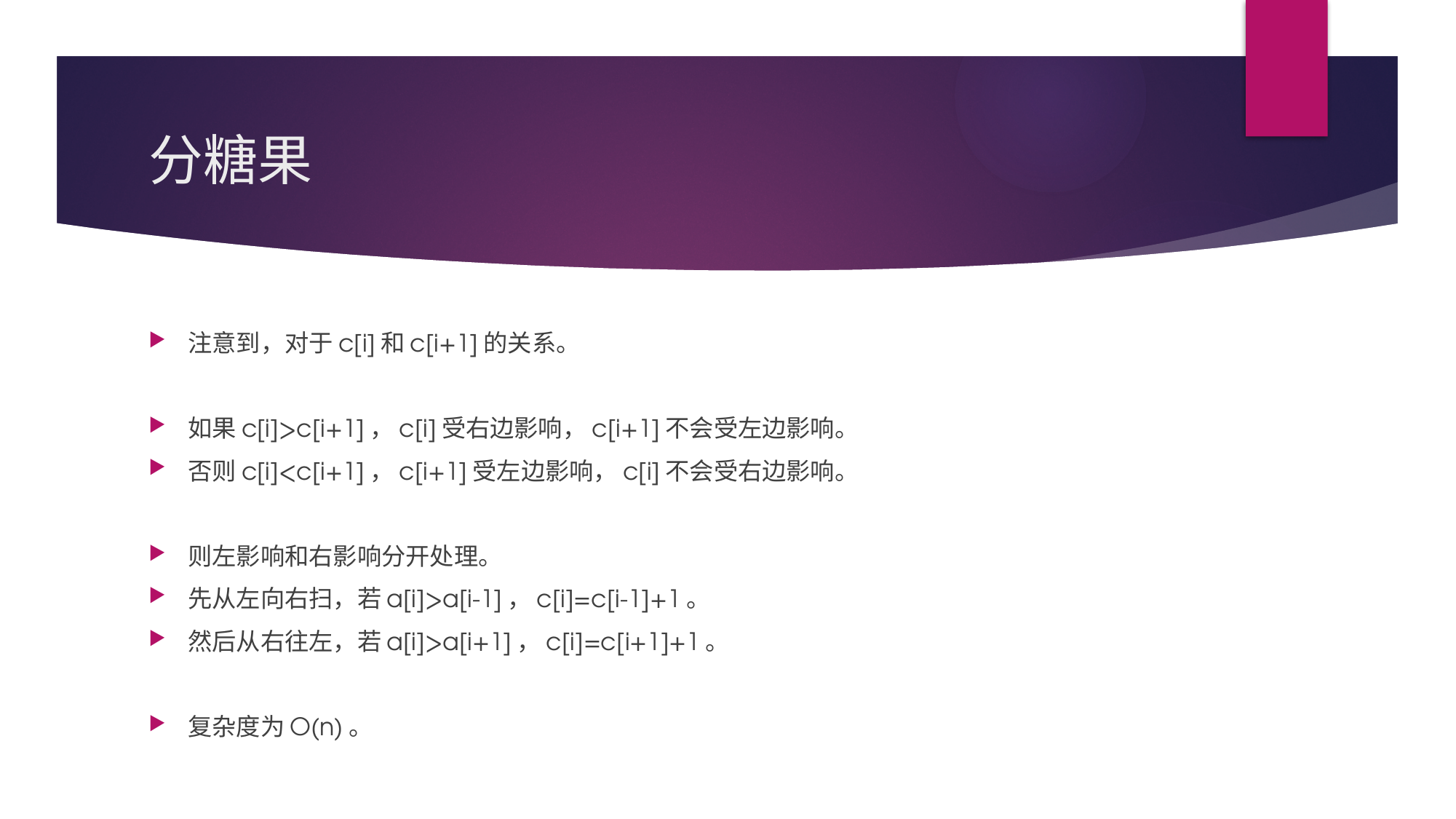

# 分糖果

注意到，对于c[i]和c[i+1]的关系。

如果c[i]>c[i+1]，c[i]受右边影响，c[i+1]不会受左边影响。
否则c[i]<c[i+1]，c[i+1]受左边影响，c[i]不会受右边影响。

则左影响和右影响分开处理。
先从左向右扫，若a[i]>a[i-1]，c[i]=c[i-1]+1。
然后从右往左，若a[i]>a[i+1]，c[i]=c[i+1]+1。

复杂度为O(n)。